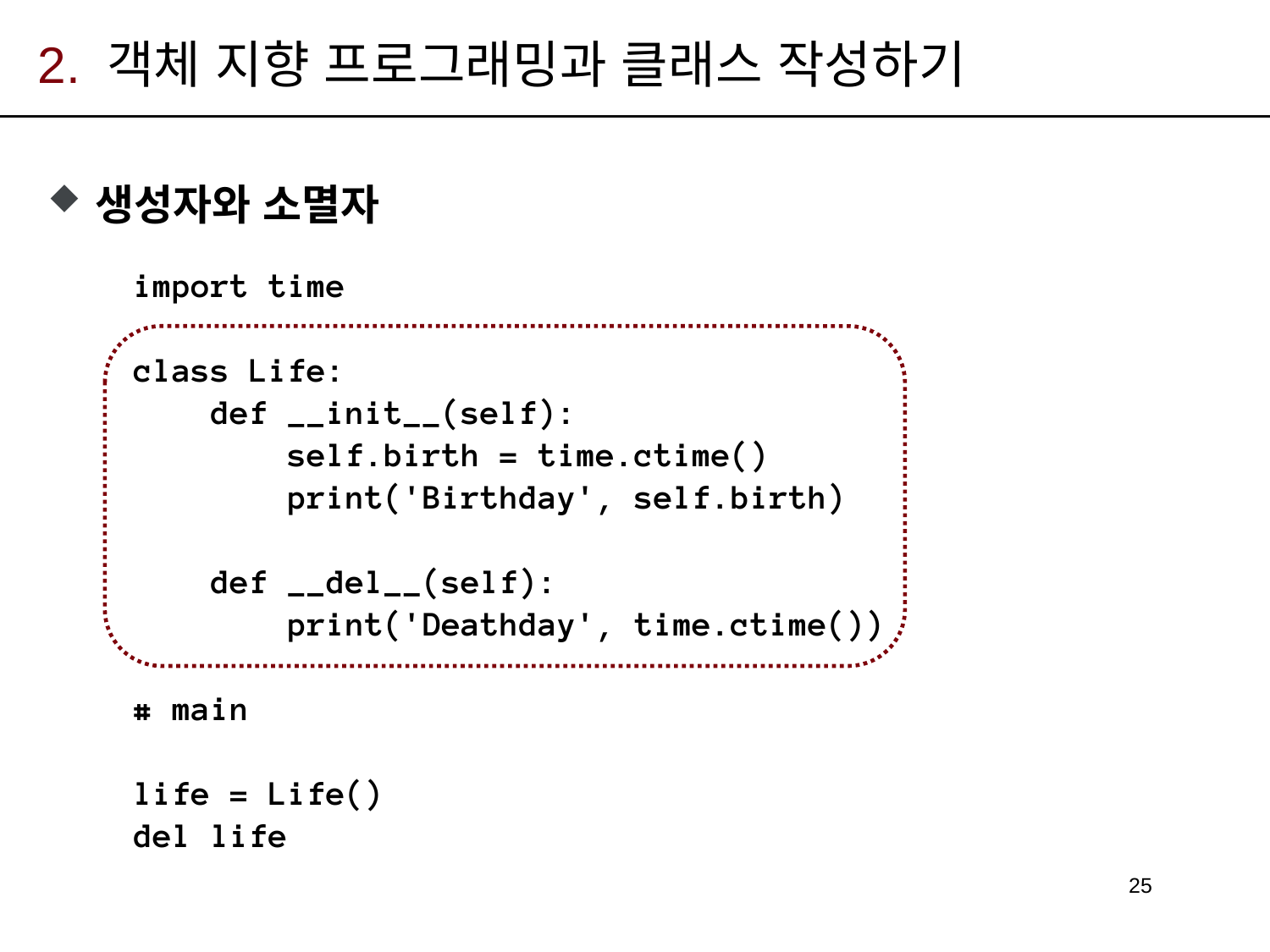

# 2. 객체 지향 프로그래밍과 클래스 작성하기
생성자와 소멸자
import time

class Life:
    def __init__(self):
        self.birth = time.ctime()
        print('Birthday', self.birth)

    def __del__(self):
        print('Deathday', time.ctime())

# main

life = Life()
del life

25